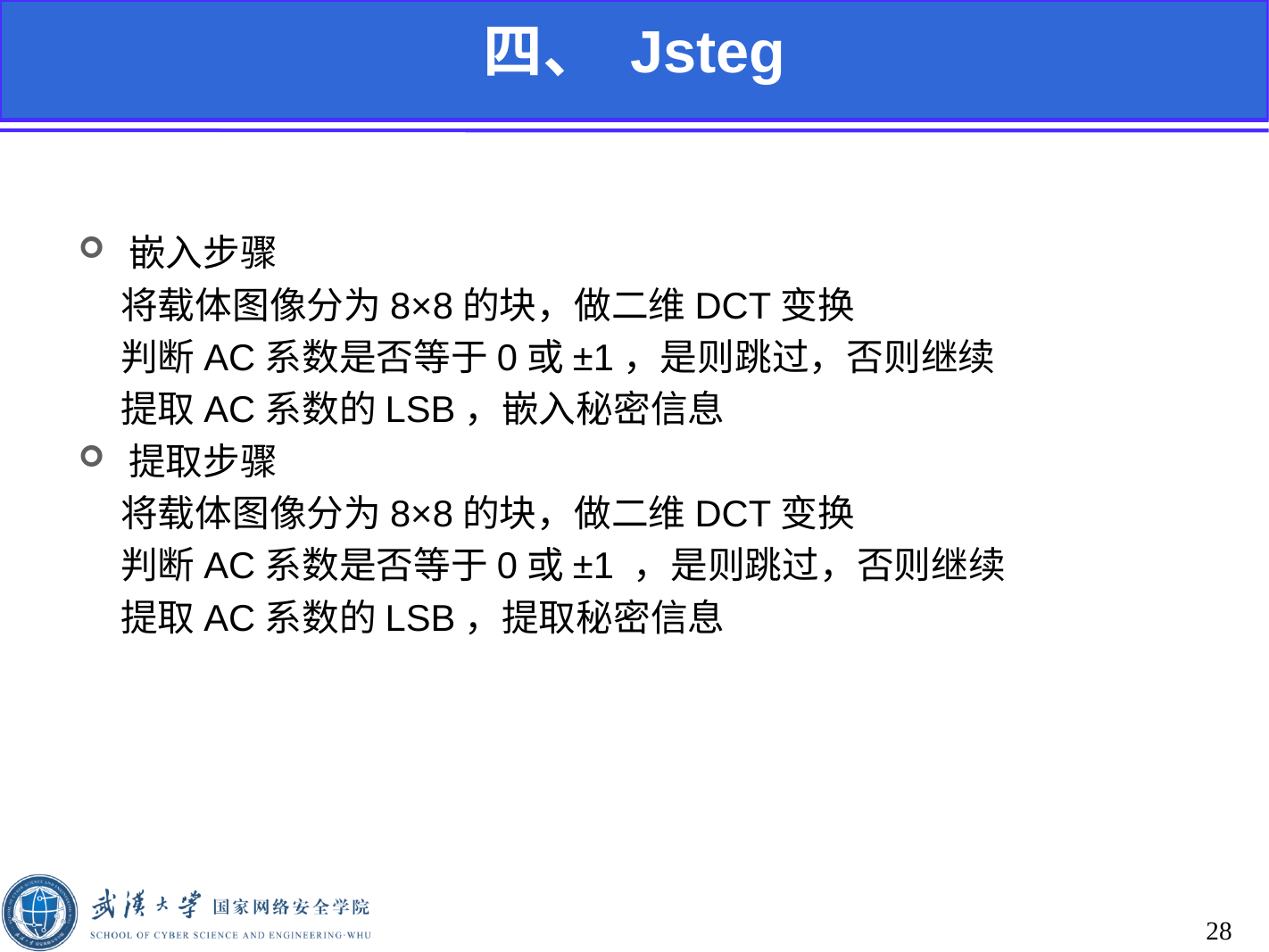

四、 Jsteg
嵌入步骤
    将载体图像分为8×8的块，做二维DCT变换
    判断AC系数是否等于0或±1，是则跳过，否则继续
    提取AC系数的LSB，嵌入秘密信息
提取步骤
    将载体图像分为8×8的块，做二维DCT变换
    判断AC系数是否等于0或±1 ，是则跳过，否则继续
    提取AC系数的LSB，提取秘密信息